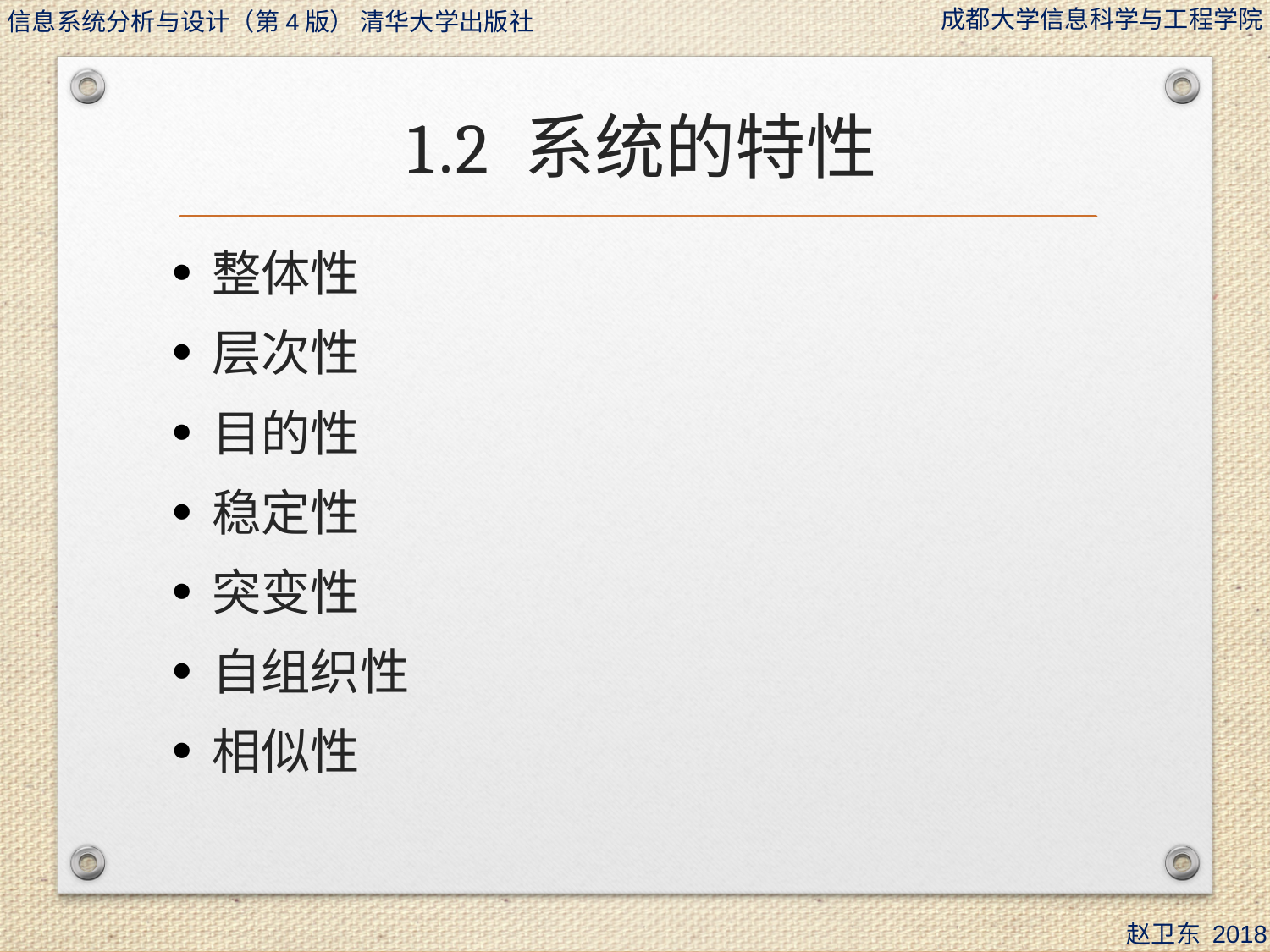

# 1.2 系统的特性
整体性
层次性
目的性
稳定性
突变性
自组织性
相似性